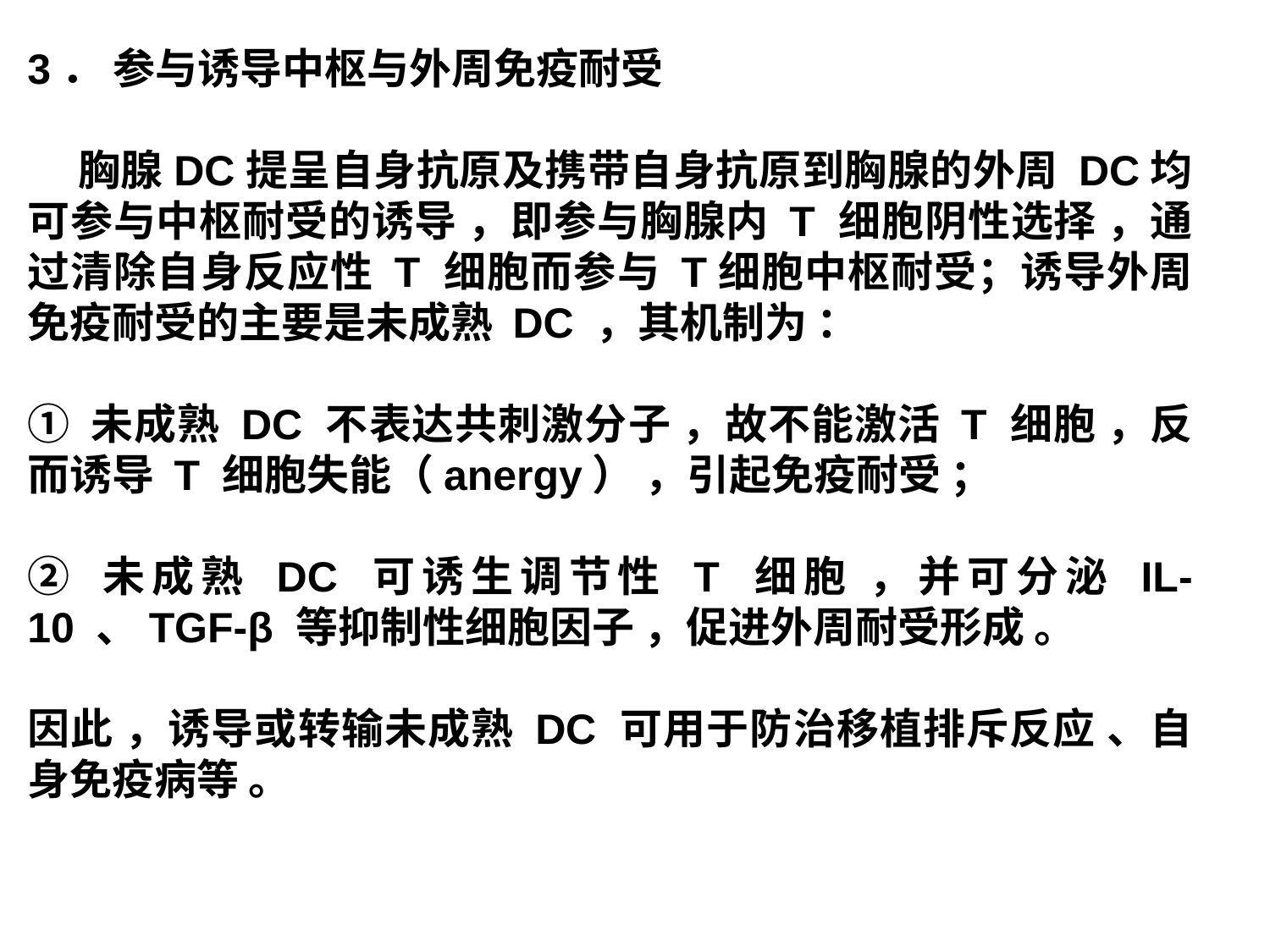

3． 参与诱导中枢与外周免疫耐受

    胸腺DC提呈自身抗原及携带自身抗原到胸腺的外周 DC均可参与中枢耐受的诱导 ，即参与胸腺内 T 细胞阴性选择 ，通过清除自身反应性 T 细胞而参与 T细胞中枢耐受；诱导外周免疫耐受的主要是未成熟 DC ，其机制为 ：

① 未成熟 DC 不表达共刺激分子 ，故不能激活 T 细胞 ，反而诱导 T 细胞失能（anergy） ，引起免疫耐受 ；

② 未成熟 DC 可诱生调节性 T 细胞 ，并可分泌 IL-10 、TGF-β 等抑制性细胞因子 ，促进外周耐受形成 。

因此 ，诱导或转输未成熟 DC 可用于防治移植排斥反应 、自身免疫病等 。